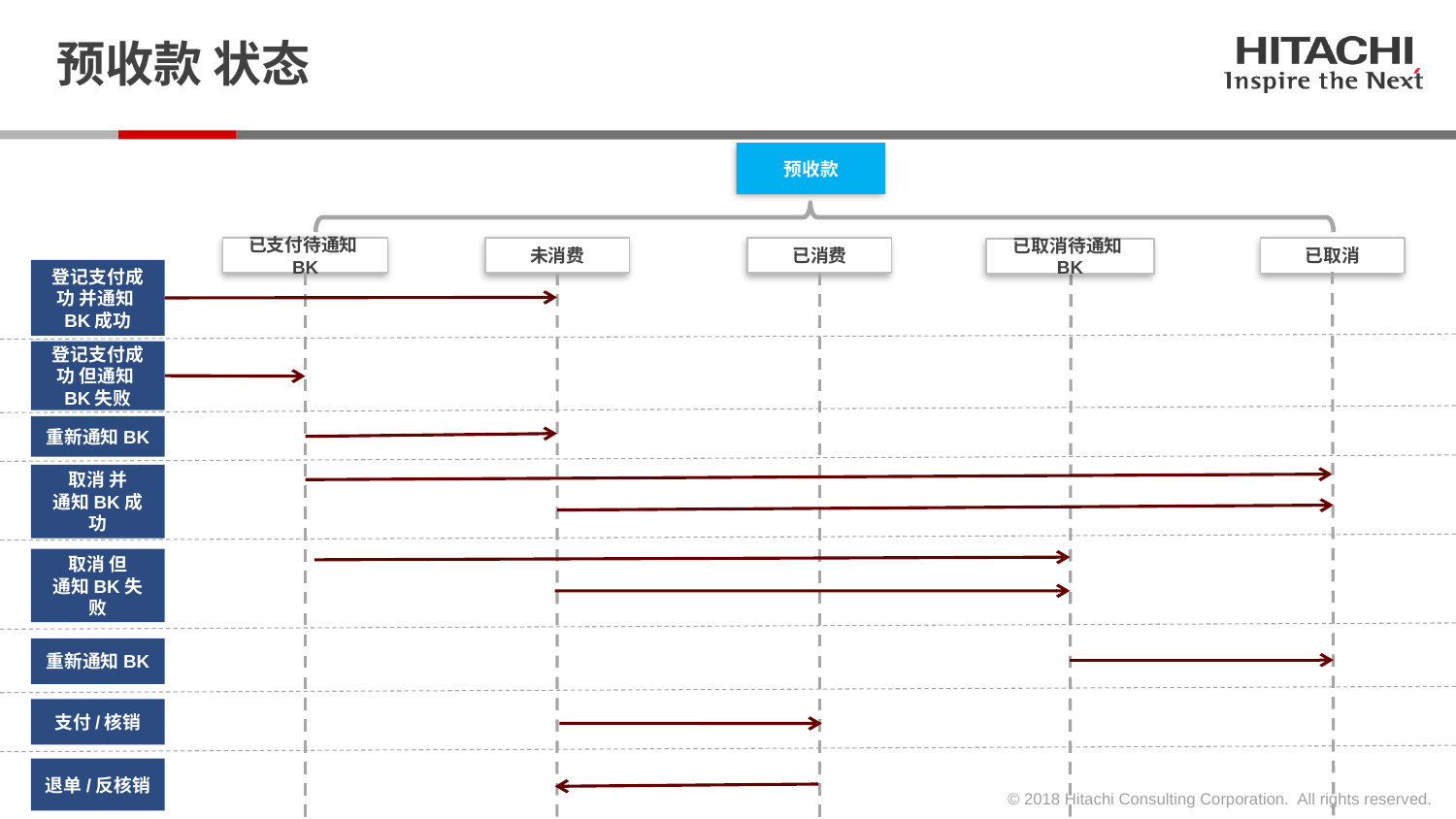

# 预收款 状态
预收款
已支付待通知BK
未消费
已消费
已取消
已取消待通知BK
登记支付成功 并通知BK成功
登记支付成功 但通知BK失败
重新通知BK
取消 并
通知BK成功
取消 但
通知BK失败
重新通知BK
支付/核销
退单/反核销